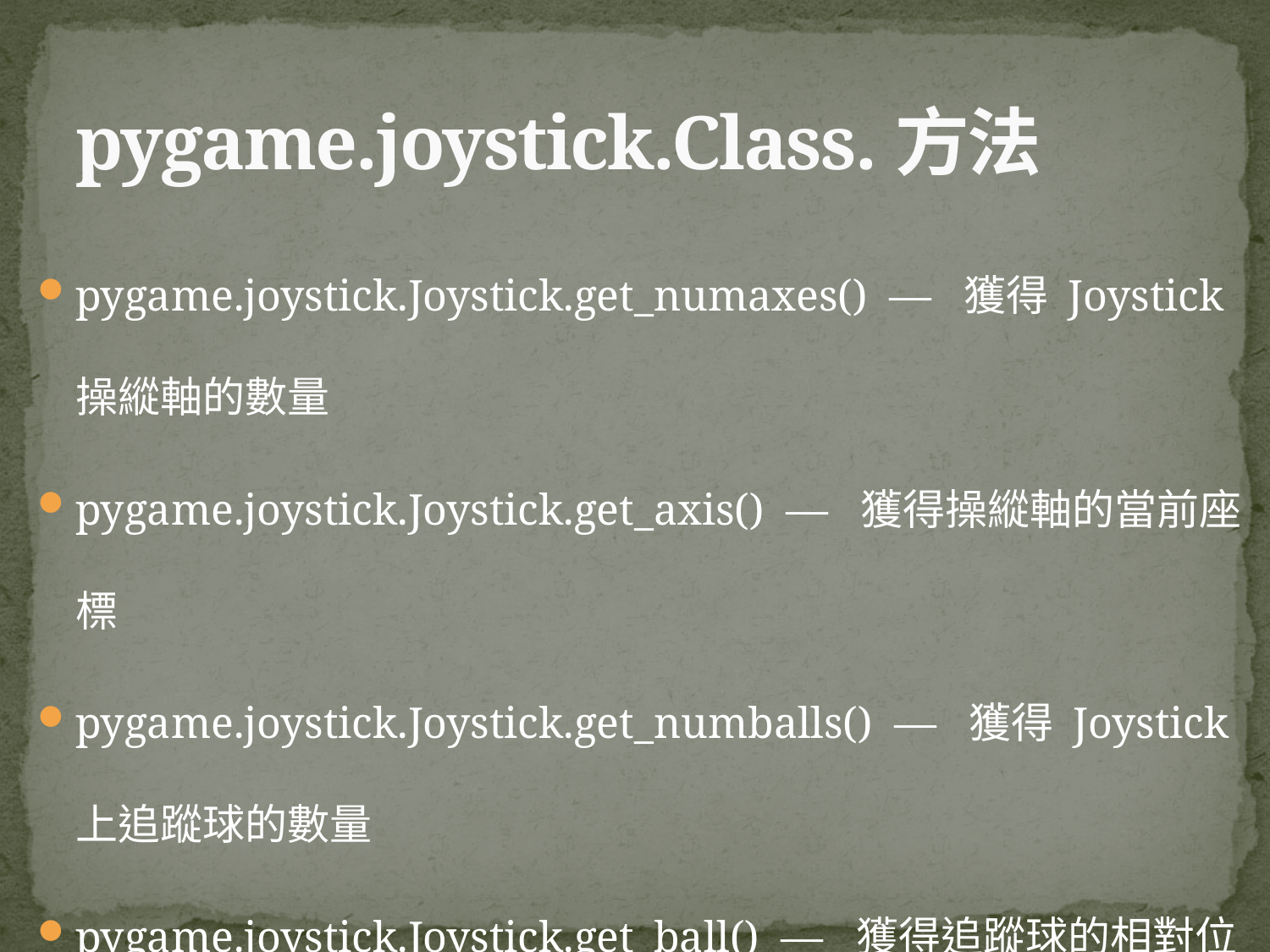

# pygame.joystick.Class.方法
pygame.joystick.Joystick.get_numaxes()  —  獲得 Joystick 操縱軸的數量
pygame.joystick.Joystick.get_axis()  —  獲得操縱軸的當前座標
pygame.joystick.Joystick.get_numballs()  —  獲得 Joystick 上追蹤球的數量
pygame.joystick.Joystick.get_ball()  —  獲得追蹤球的相對位置